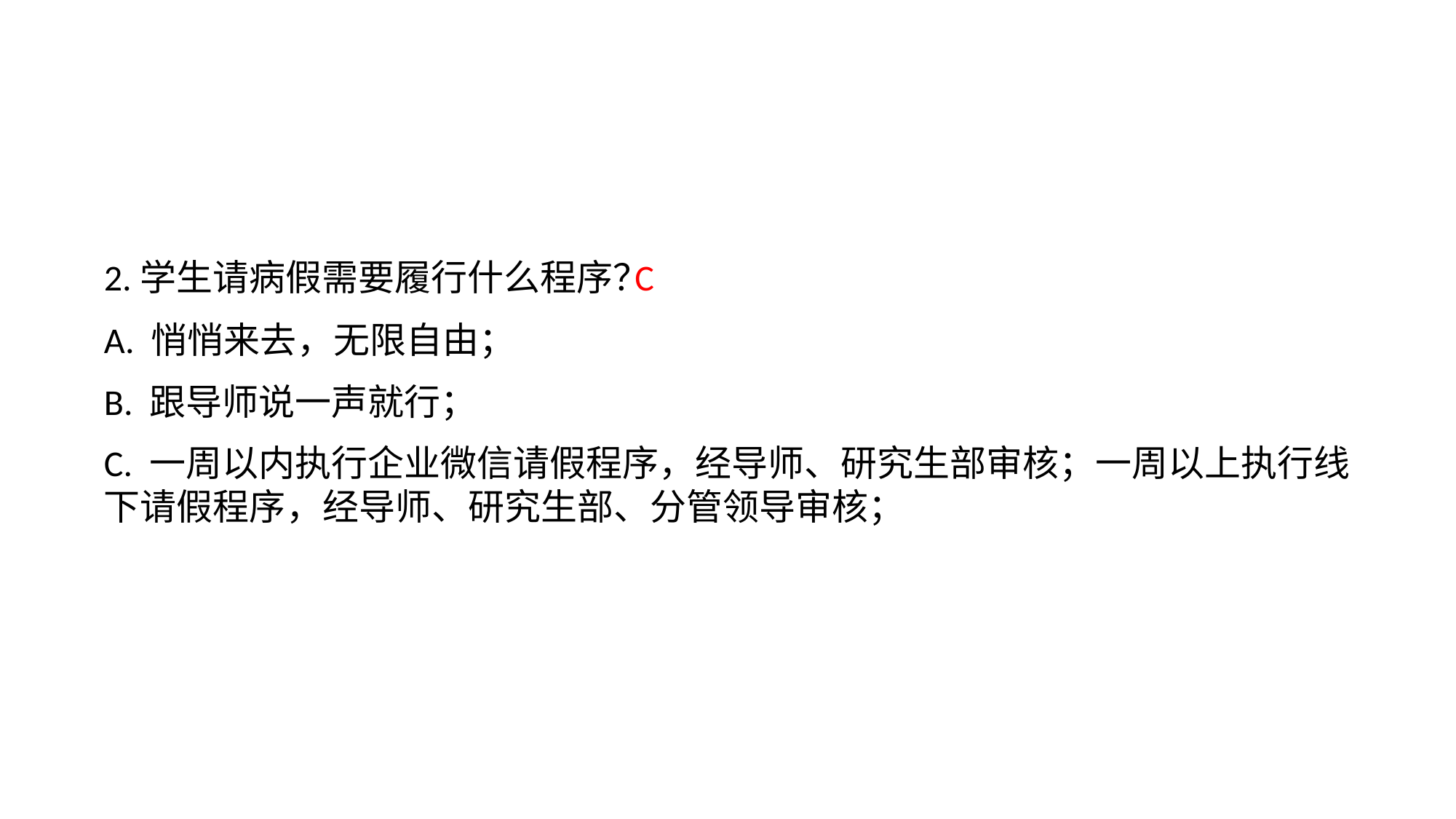

2.学生请病假需要履行什么程序？
A. 悄悄来去，无限自由；
B. 跟导师说一声就行；
C. 一周以内执行企业微信请假程序，经导师、研究生部审核；一周以上执行线下请假程序，经导师、研究生部、分管领导审核；
C